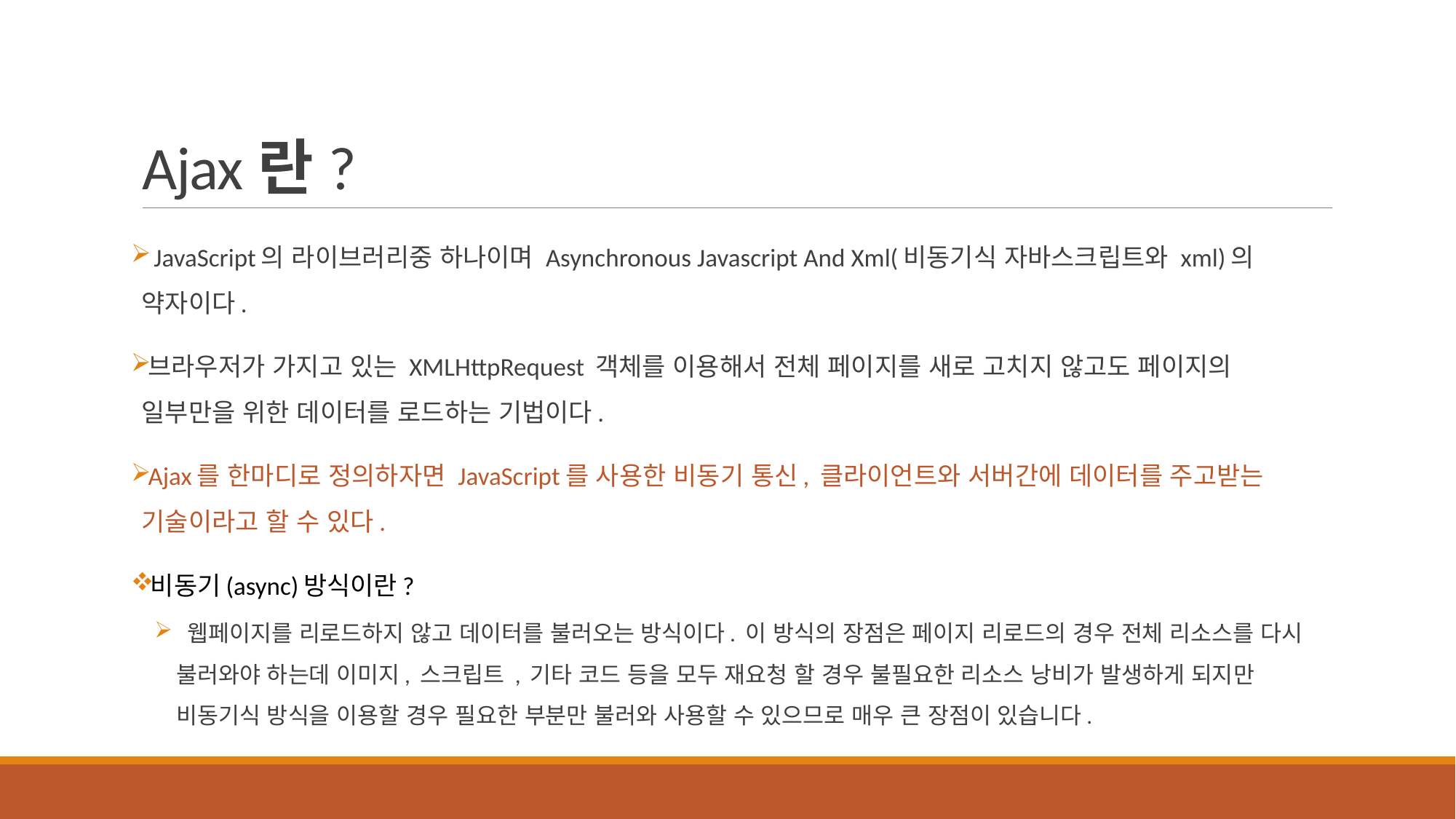

# Ajax란?
 JavaScript의 라이브러리중 하나이며 Asynchronous Javascript And Xml(비동기식 자바스크립트와 xml)의 약자이다.
브라우저가 가지고 있는 XMLHttpRequest 객체를 이용해서 전체 페이지를 새로 고치지 않고도 페이지의 일부만을 위한 데이터를 로드하는 기법이다.
Ajax를 한마디로 정의하자면 JavaScript를 사용한 비동기 통신, 클라이언트와 서버간에 데이터를 주고받는 기술이라고 할 수 있다.
비동기(async)방식이란?
 웹페이지를 리로드하지 않고 데이터를 불러오는 방식이다. 이 방식의 장점은 페이지 리로드의 경우 전체 리소스를 다시 불러와야 하는데 이미지, 스크립트 , 기타 코드 등을 모두 재요청 할 경우 불필요한 리소스 낭비가 발생하게 되지만 비동기식 방식을 이용할 경우 필요한 부분만 불러와 사용할 수 있으므로 매우 큰 장점이 있습니다.